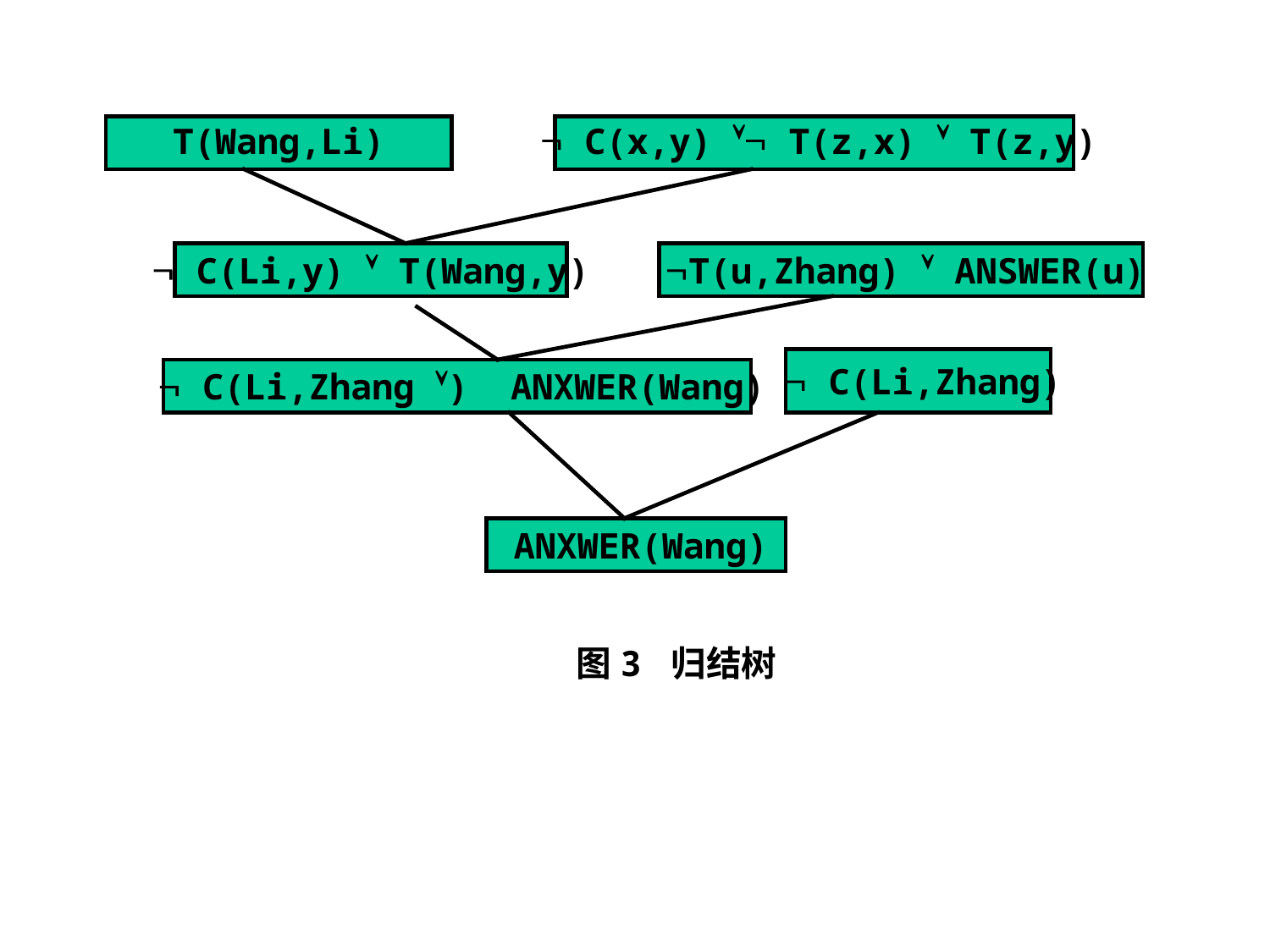

T(Wang,Li)
 ¬ C(x,y) ∨¬ T(z,x) ∨ T(z,y)

¬ C(Li,y) ∨ T(Wang,y)
 ¬T(u,Zhang) ∨ ANSWER(u)

 ¬ C(Li,Zhang)
 ¬ C(Li,Zhang ∨)  ANXWER(Wang)

 ANXWER(Wang)
图3 归结树